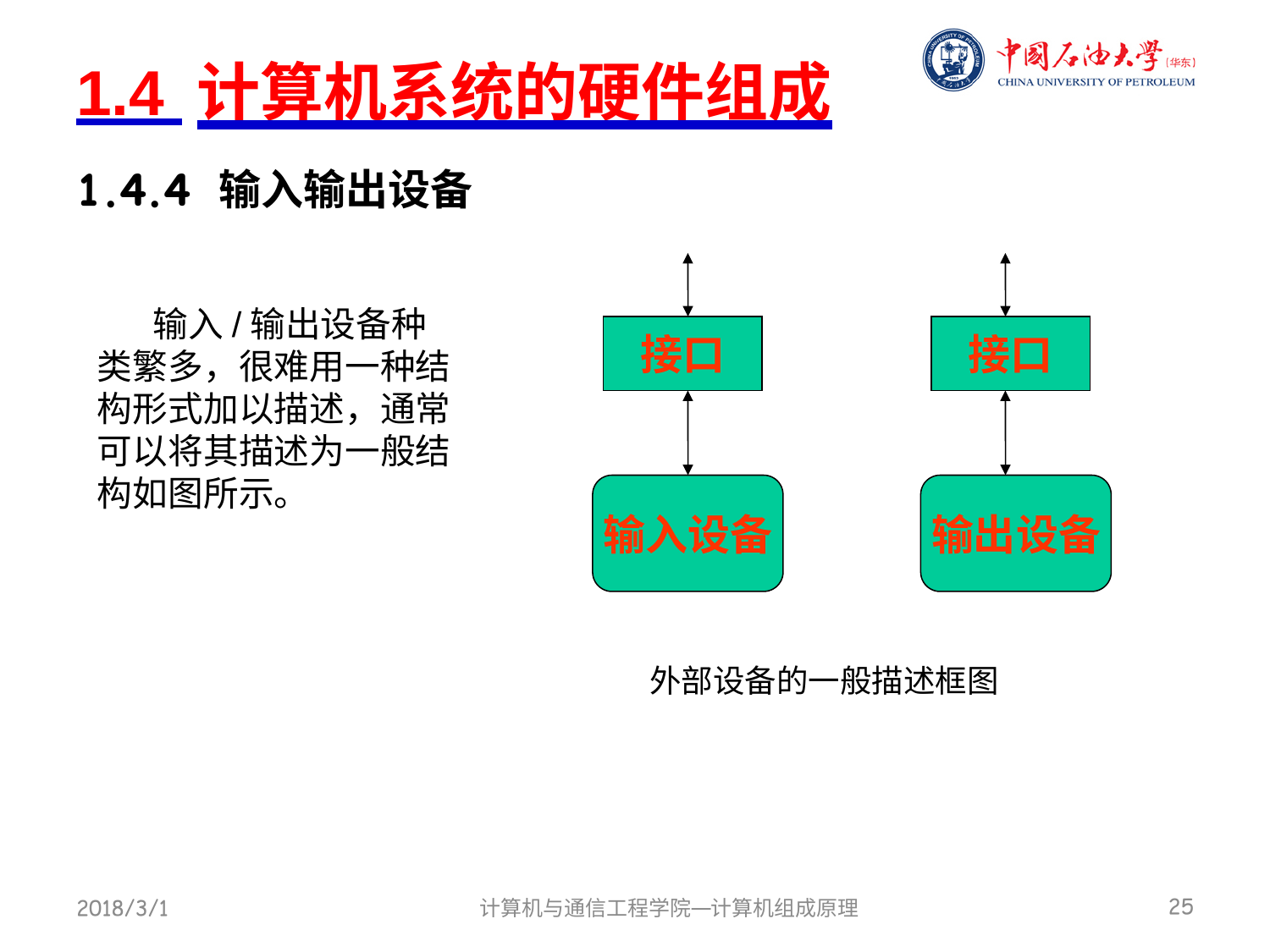

# 1.4 计算机系统的硬件组成
1.4.4 输入输出设备

      输入/输出设备种类繁多，很难用一种结构形式加以描述，通常可以将其描述为一般结构如图所示。
接口
接口

输入设备
输出设备
外部设备的一般描述框图
2018/3/1
计算机与通信工程学院—计算机组成原理
25